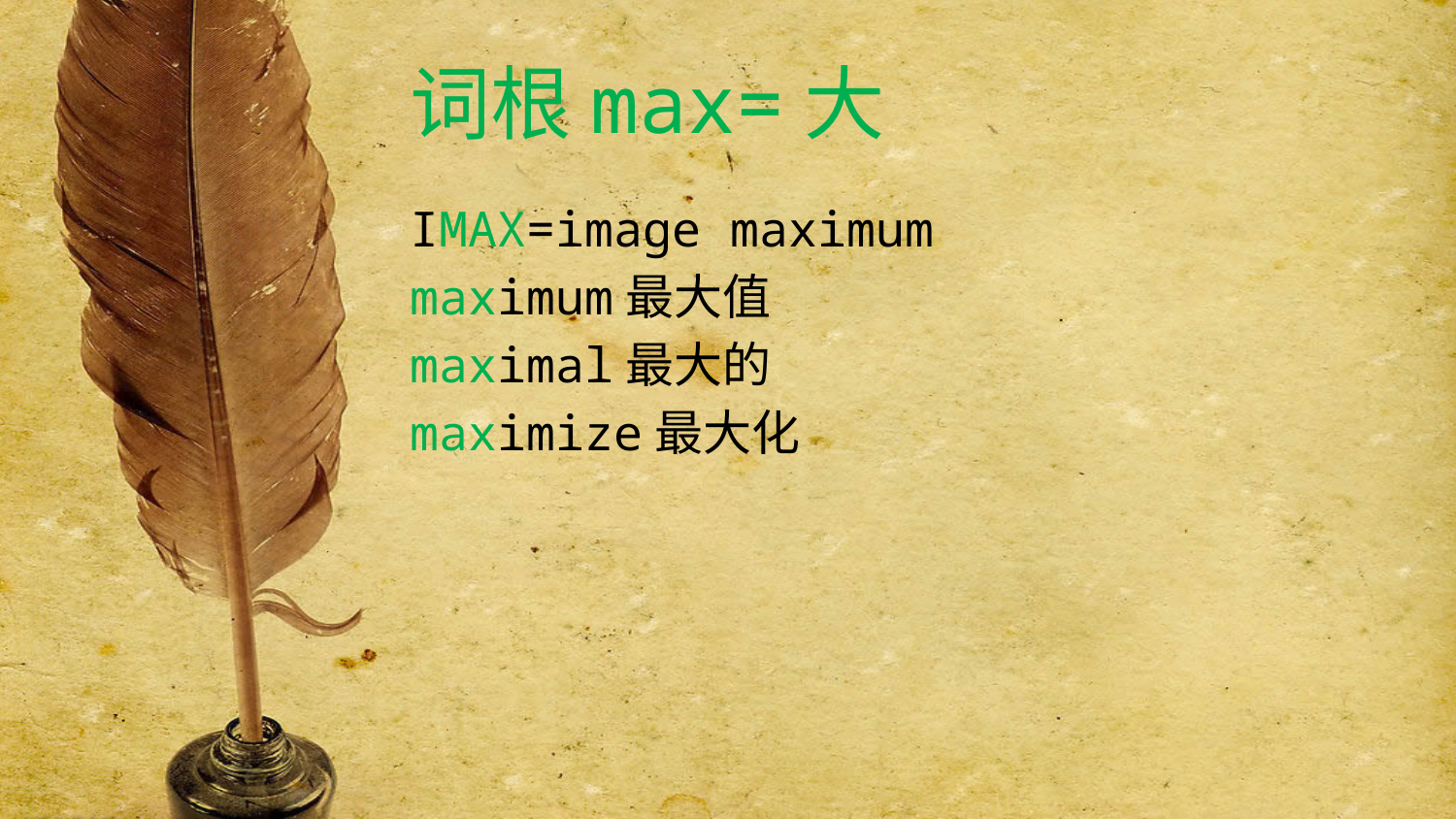

# 词根max=大
IMAX=image maximum
maximum最大值
maximal最大的
maximize最大化